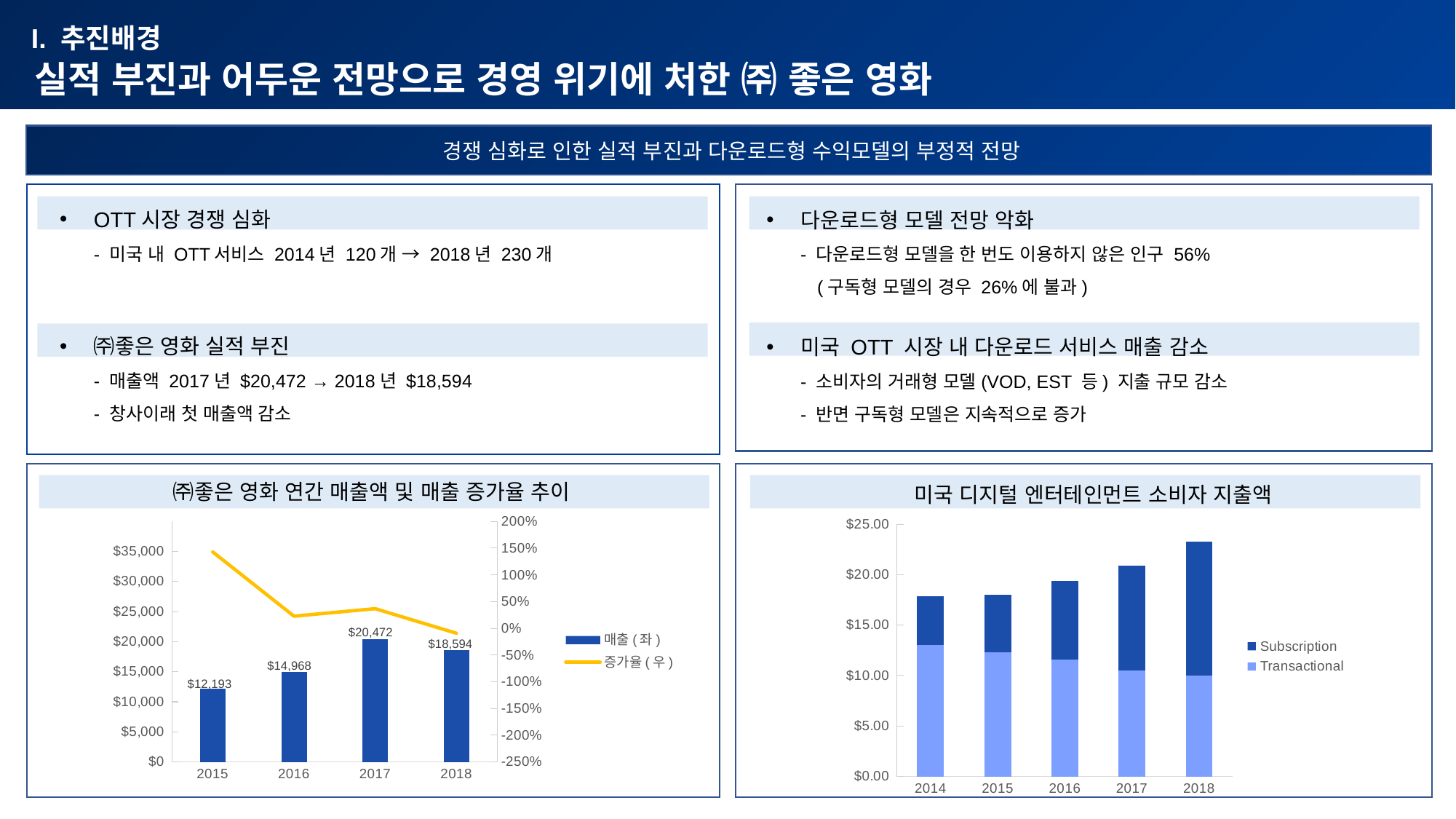

I. 추진배경
추진 배경
실적 부진과 어두운 전망으로 경영 위기에 처한 ㈜ 좋은 영화

경쟁 심화로 인한 실적 부진과 다운로드형 수익모델의 부정적 전망

OTT시장 경쟁 심화
- 미국 내 OTT서비스 2014년 120개 → 2018년 230개
㈜좋은 영화 실적 부진
- 매출액 2017년 $20,472 → 2018년 $18,594
- 창사이래 첫 매출액 감소
다운로드형 모델 전망 악화
- 다운로드형 모델을 한 번도 이용하지 않은 인구 56%
          (구독형 모델의 경우 26%에 불과)

미국 OTT 시장 내 다운로드 서비스 매출 감소
- 소비자의 거래형 모델(VOD, EST 등) 지출 규모 감소
- 반면 구독형 모델은 지속적으로 증가

㈜좋은 영화 연간 매출액 및 매출 증가율 추이
미국 디지털 엔터테인먼트 소비자 지출액

### Chart

| Category | Transactional | Subscription |
|---|---|---|
| 2014 | 13.0 | 4.9 |
| 2015 | 12.3 | 5.7 |
| 2016 | 11.6 | 7.8 |
| 2017 | 10.5 | 10.4 |
| 2018 | 10.0 | 13.3 |

### Chart

| Category | 매출(좌) | 증가율(우) |
|---|---|---|
| 2015 | 12192.782695 | 1.4296572313113942 |
| 2016 | 14967.957485 | 0.22760799231975493 |
| 2017 | 20472.071 | 0.3677264263020452 |
| 2018 | 18593.89 | -0.09174357591862592 |